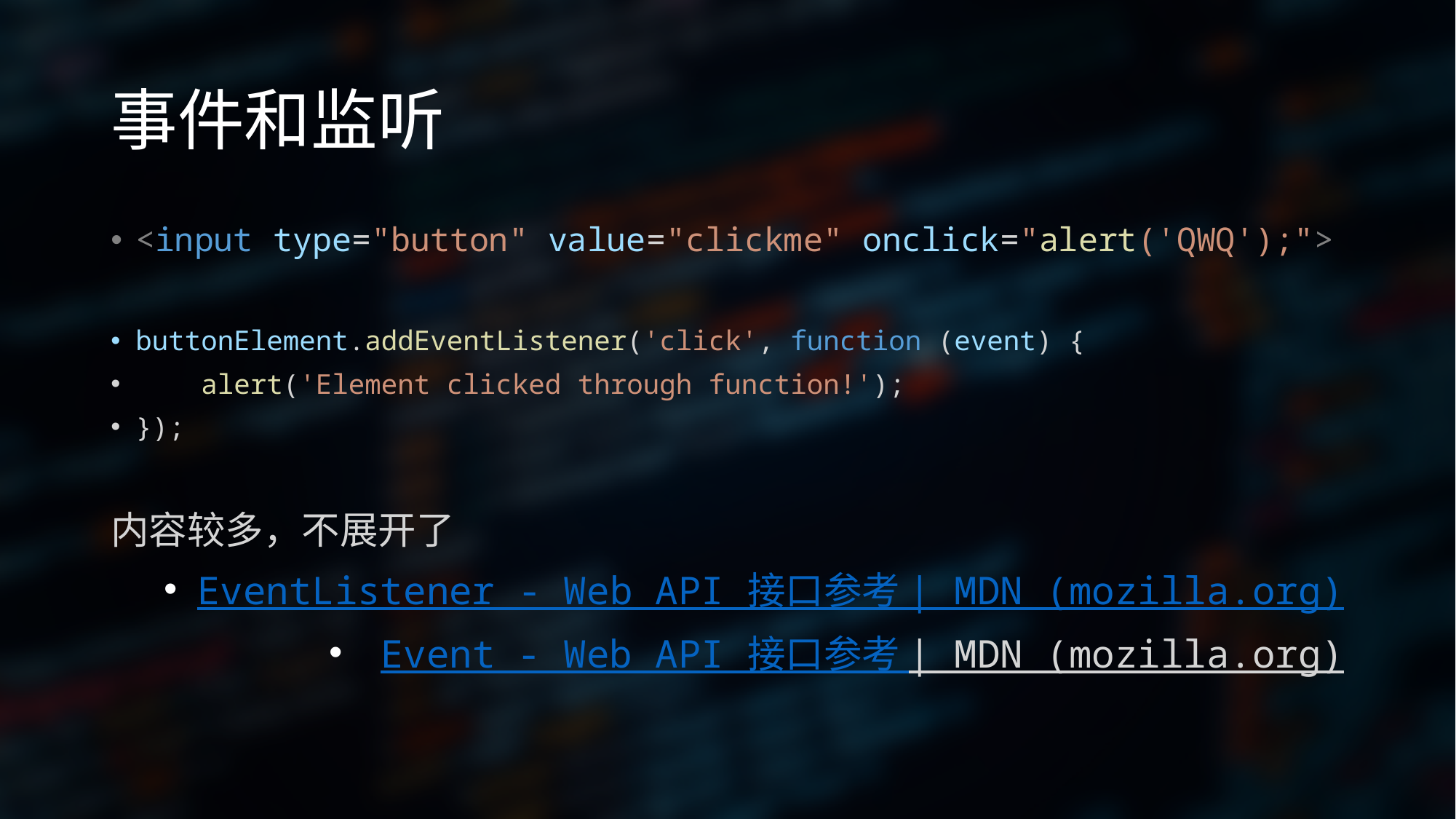

# 事件和监听
<input type="button" value="clickme" onclick="alert('QWQ');">

buttonElement.addEventListener('click', function (event) {
    alert('Element clicked through function!');
});

内容较多，不展开了
EventListener - Web API 接口参考 | MDN (mozilla.org)
Event - Web API 接口参考 | MDN (mozilla.org)